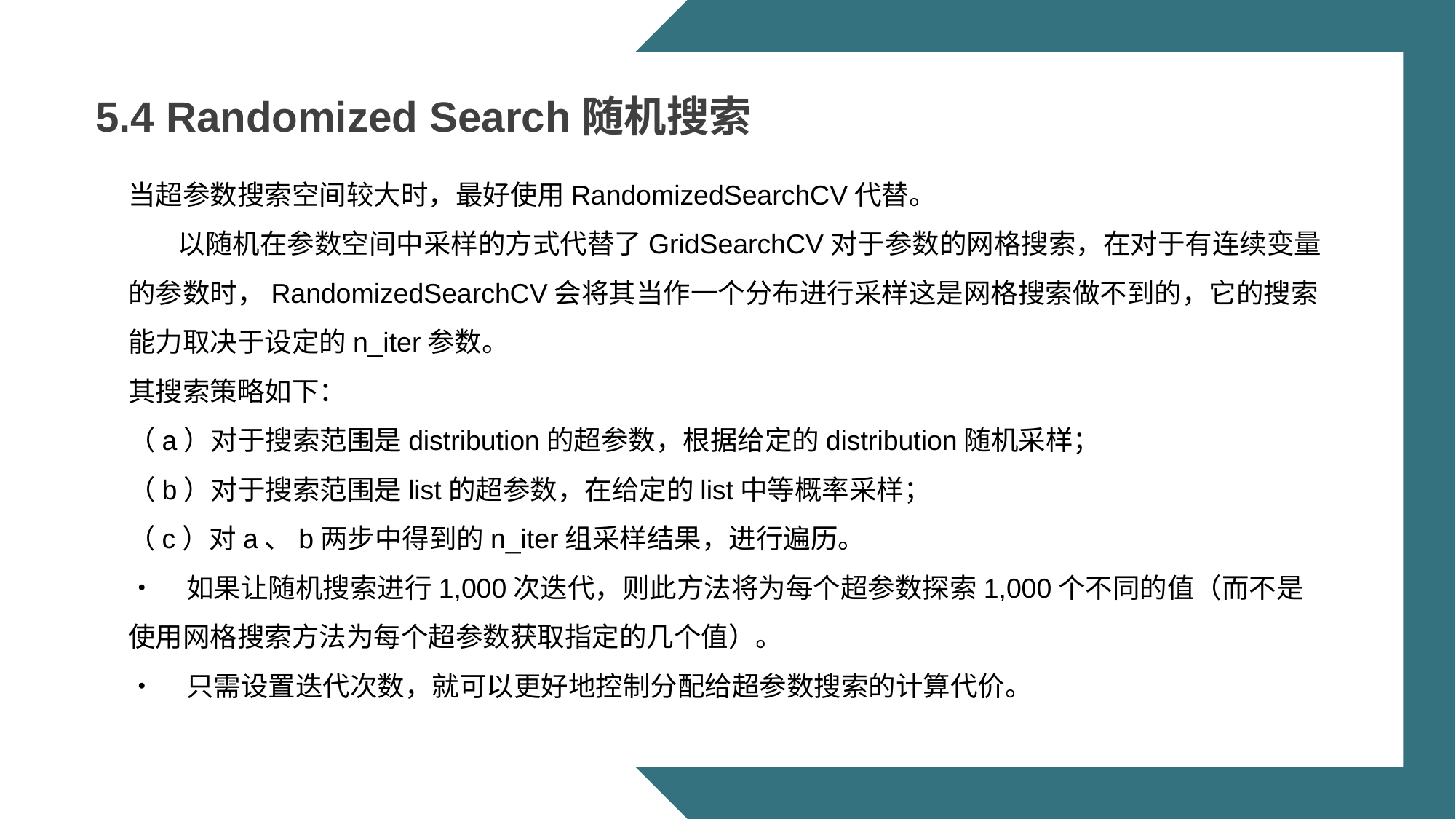

5.4 Randomized Search随机搜索
当超参数搜索空间较大时，最好使用RandomizedSearchCV代替。
       以随机在参数空间中采样的方式代替了GridSearchCV对于参数的网格搜索，在对于有连续变量的参数时，RandomizedSearchCV会将其当作一个分布进行采样这是网格搜索做不到的，它的搜索能力取决于设定的n_iter参数。
其搜索策略如下：
（a）对于搜索范围是distribution的超参数，根据给定的distribution随机采样；
（b）对于搜索范围是list的超参数，在给定的list中等概率采样；
（c）对a、b两步中得到的n_iter组采样结果，进行遍历。
•    如果让随机搜索进行1,000次迭代，则此方法将为每个超参数探索1,000个不同的值（而不是使用网格搜索方法为每个超参数获取指定的几个值）。
•    只需设置迭代次数，就可以更好地控制分配给超参数搜索的计算代价。